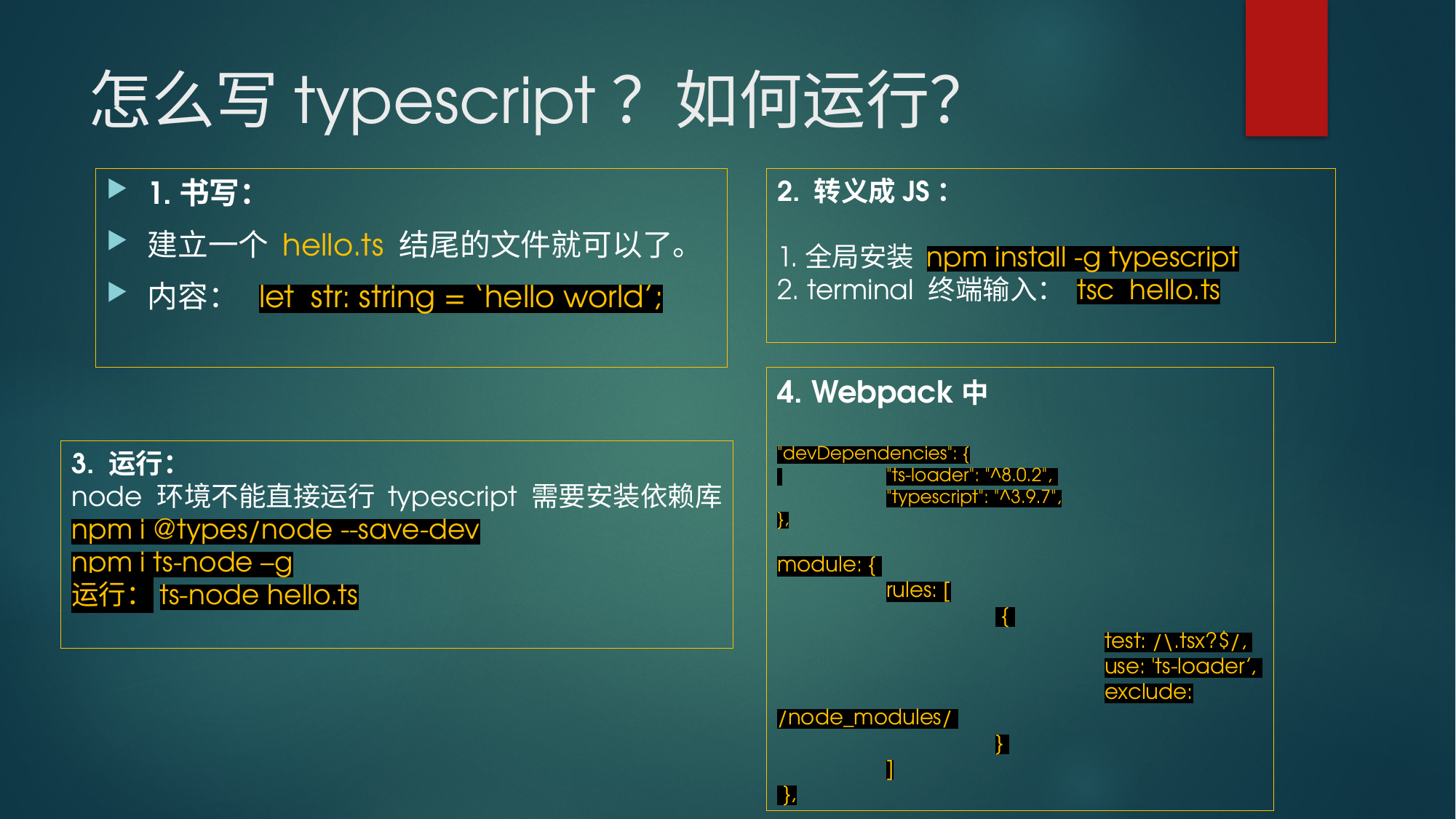

# 怎么写typescript？如何运行？
1.书写：
建立一个 hello.ts 结尾的文件就可以了。
内容：  let  str: string = ‘hello world’;

2. 转义成JS：

1.全局安装 npm install -g typescript
2. terminal 终端输入： tsc  hello.ts

4. Webpack中

"devDependencies": {
 	"ts-loader": "^8.0.2",
	"typescript": "^3.9.7",
},

module: {
	rules: [
		 {
			test: /\.tsx?$/,
			use: 'ts-loader’,
			exclude: /node_modules/
		}
	]
 },
3. 运行：
node 环境不能直接运行 typescript 需要安装依赖库
npm i @types/node --save-dev
npm i ts-node –g
运行：ts-node hello.ts